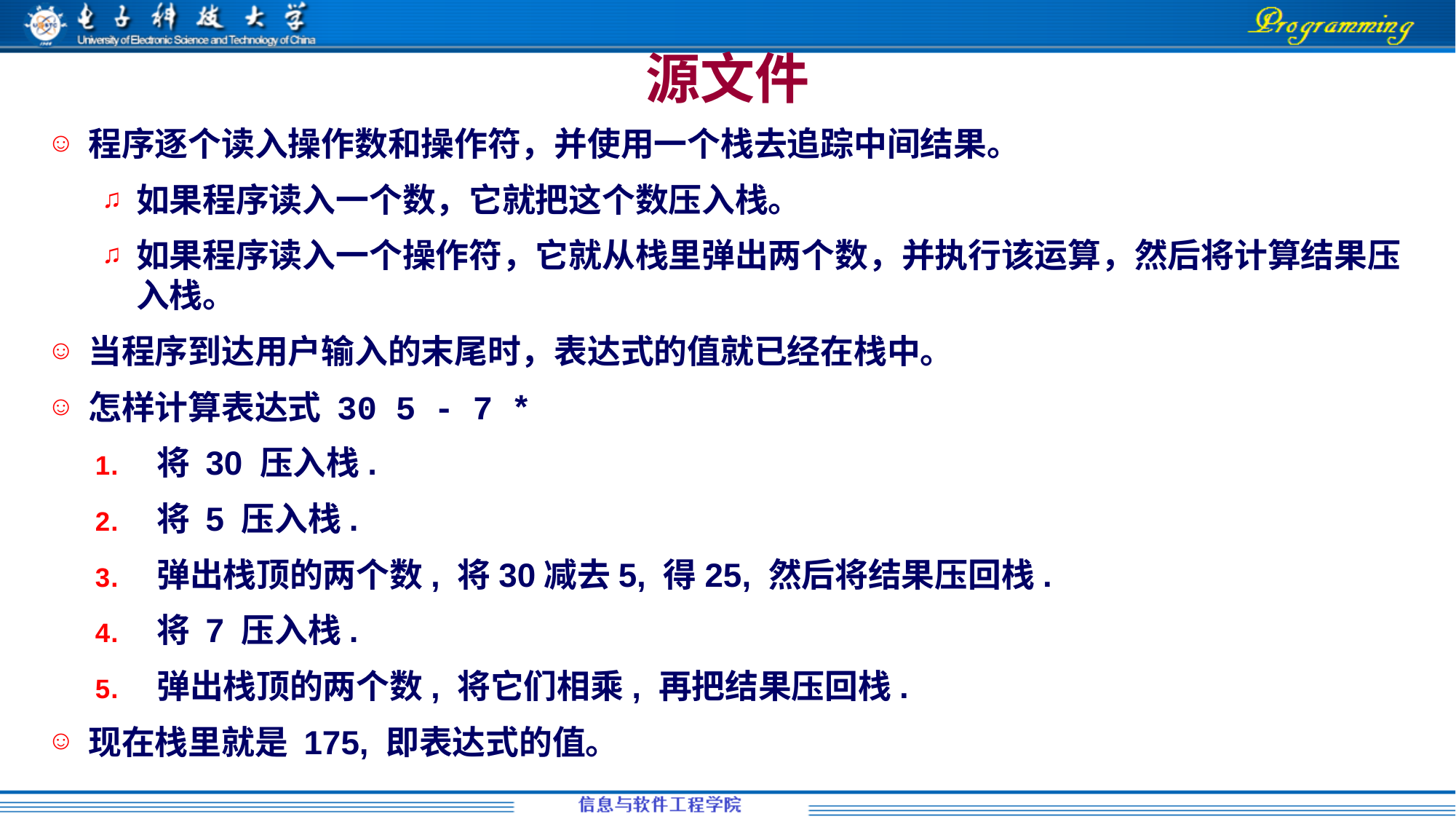

源文件
程序逐个读入操作数和操作符，并使用一个栈去追踪中间结果。
如果程序读入一个数，它就把这个数压入栈。
如果程序读入一个操作符，它就从栈里弹出两个数，并执行该运算，然后将计算结果压入栈。
当程序到达用户输入的末尾时，表达式的值就已经在栈中。
怎样计算表达式 30  5  -  7  *
将 30 压入栈.
将 5 压入栈.
弹出栈顶的两个数, 将30减去5, 得25, 然后将结果压回栈.
将 7 压入栈.
弹出栈顶的两个数, 将它们相乘, 再把结果压回栈.
现在栈里就是 175, 即表达式的值。